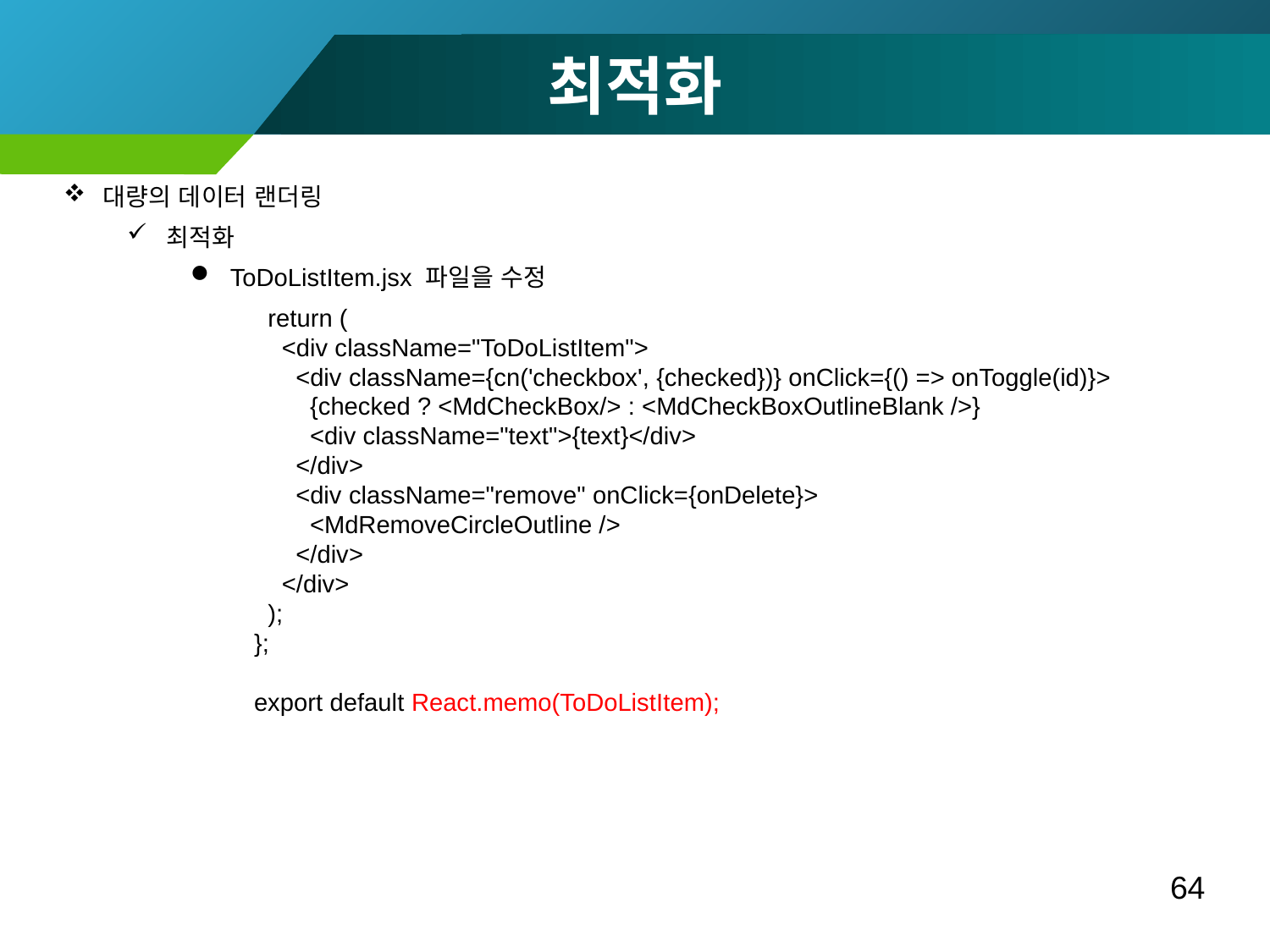

최적화
대량의 데이터 랜더링
최적화
ToDoListItem.jsx 파일을 수정
  return (
    <div className="ToDoListItem">
      <div className={cn('checkbox', {checked})} onClick={() => onToggle(id)}>
        {checked ? <MdCheckBox/> : <MdCheckBoxOutlineBlank />}
        <div className="text">{text}</div>
      </div>
      <div className="remove" onClick={onDelete}>
        <MdRemoveCircleOutline />
      </div>
    </div>
  );
};

export default React.memo(ToDoListItem);

64